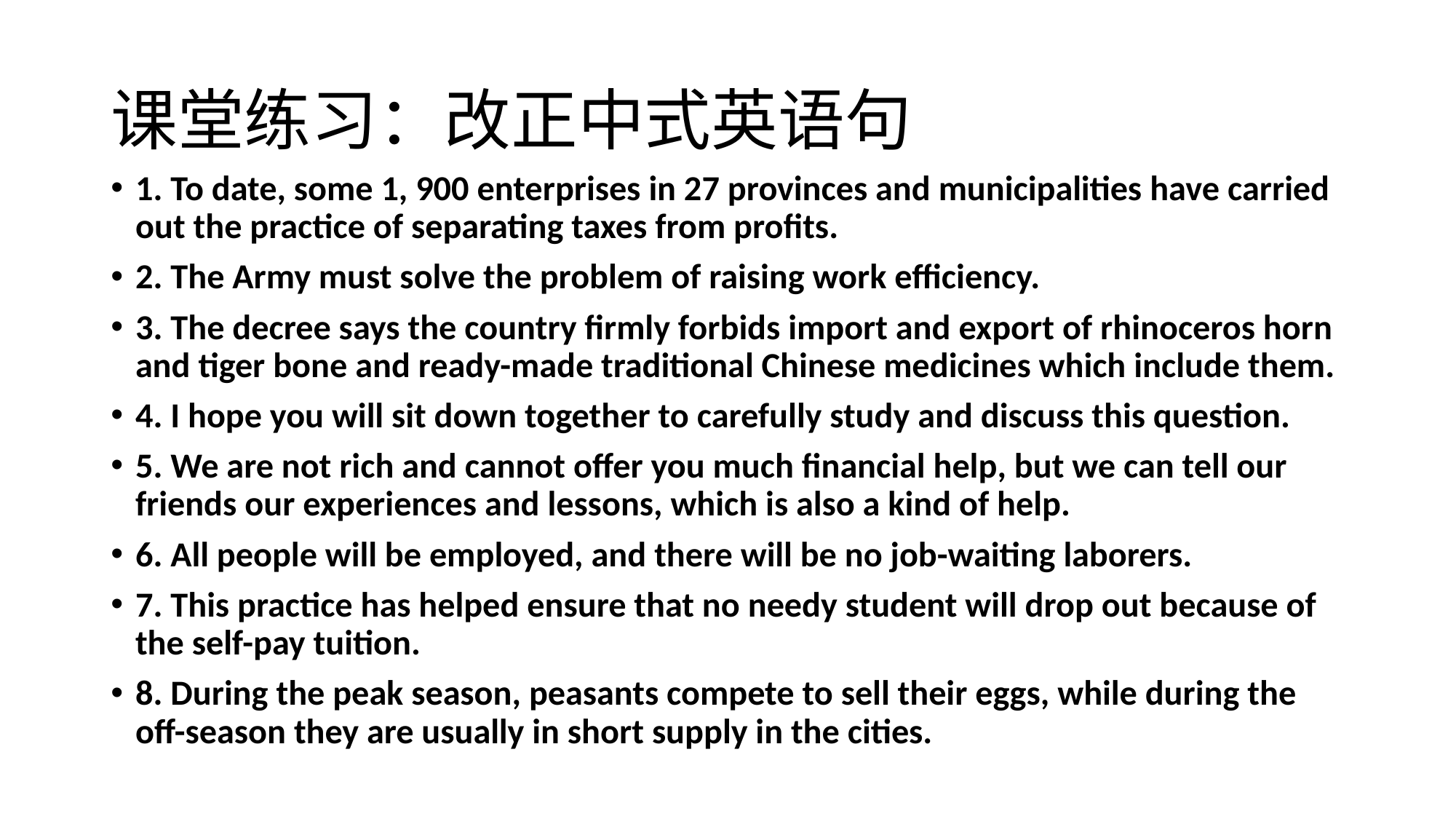

# 课堂练习：改正中式英语句
1. To date, some 1, 900 enterprises in 27 provinces and municipalities have carried out the practice of separating taxes from profits.
2. The Army must solve the problem of raising work efficiency.
3. The decree says the country firmly forbids import and export of rhinoceros horn and tiger bone and ready-made traditional Chinese medicines which include them.
4. I hope you will sit down together to carefully study and discuss this question.
5. We are not rich and cannot offer you much financial help, but we can tell our friends our experiences and lessons, which is also a kind of help.
6. All people will be employed, and there will be no job-waiting laborers.
7. This practice has helped ensure that no needy student will drop out because of the self-pay tuition.
8. During the peak season, peasants compete to sell their eggs, while during the off-season they are usually in short supply in the cities.